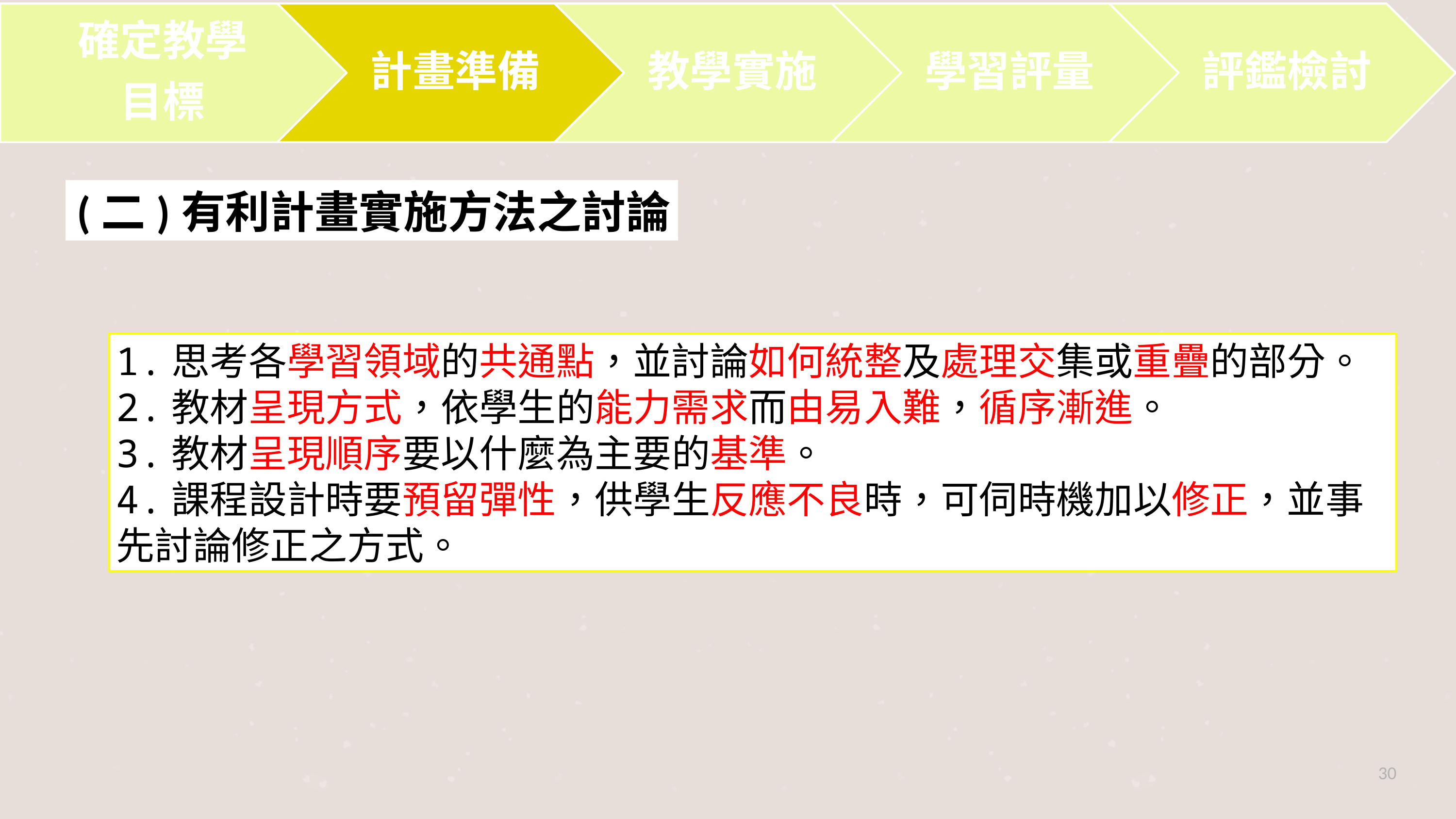

確定教學
目標
計畫準備
教學實施
學習評量
評鑑檢討
 (二)有利計畫實施方法之討論
1.思考各學習領域的共通點，並討論如何統整及處理交集或重疊的部分。
2.教材呈現方式，依學生的能力需求而由易入難，循序漸進。
3.教材呈現順序要以什麼為主要的基準。
4.課程設計時要預留彈性，供學生反應不良時，可伺時機加以修正，並事先討論修正之方式。
30